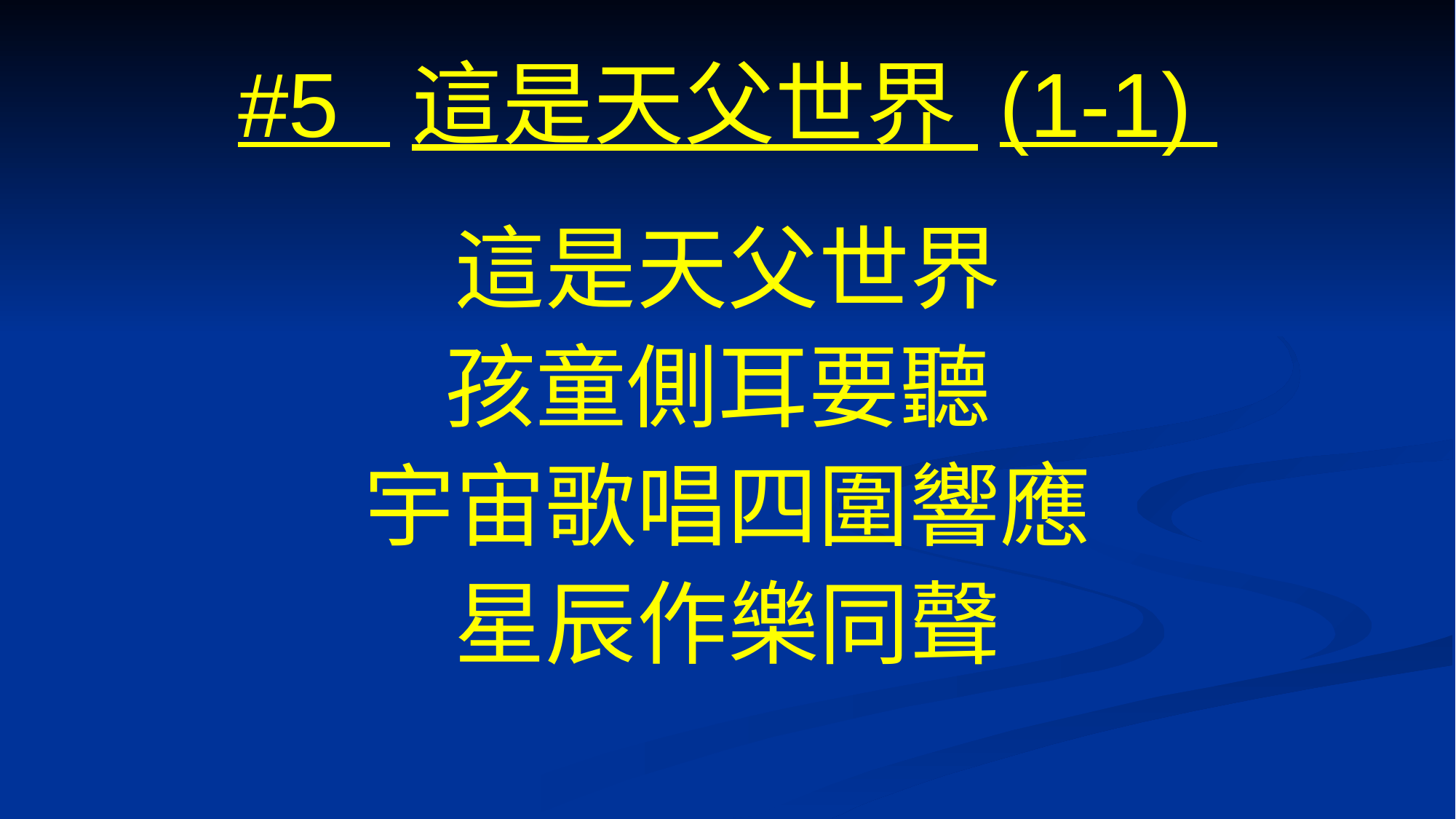

# #5  這是天父世界 (1-1)
這是天父世界
孩童側耳要聽
宇宙歌唱四圍響應
星辰作樂同聲